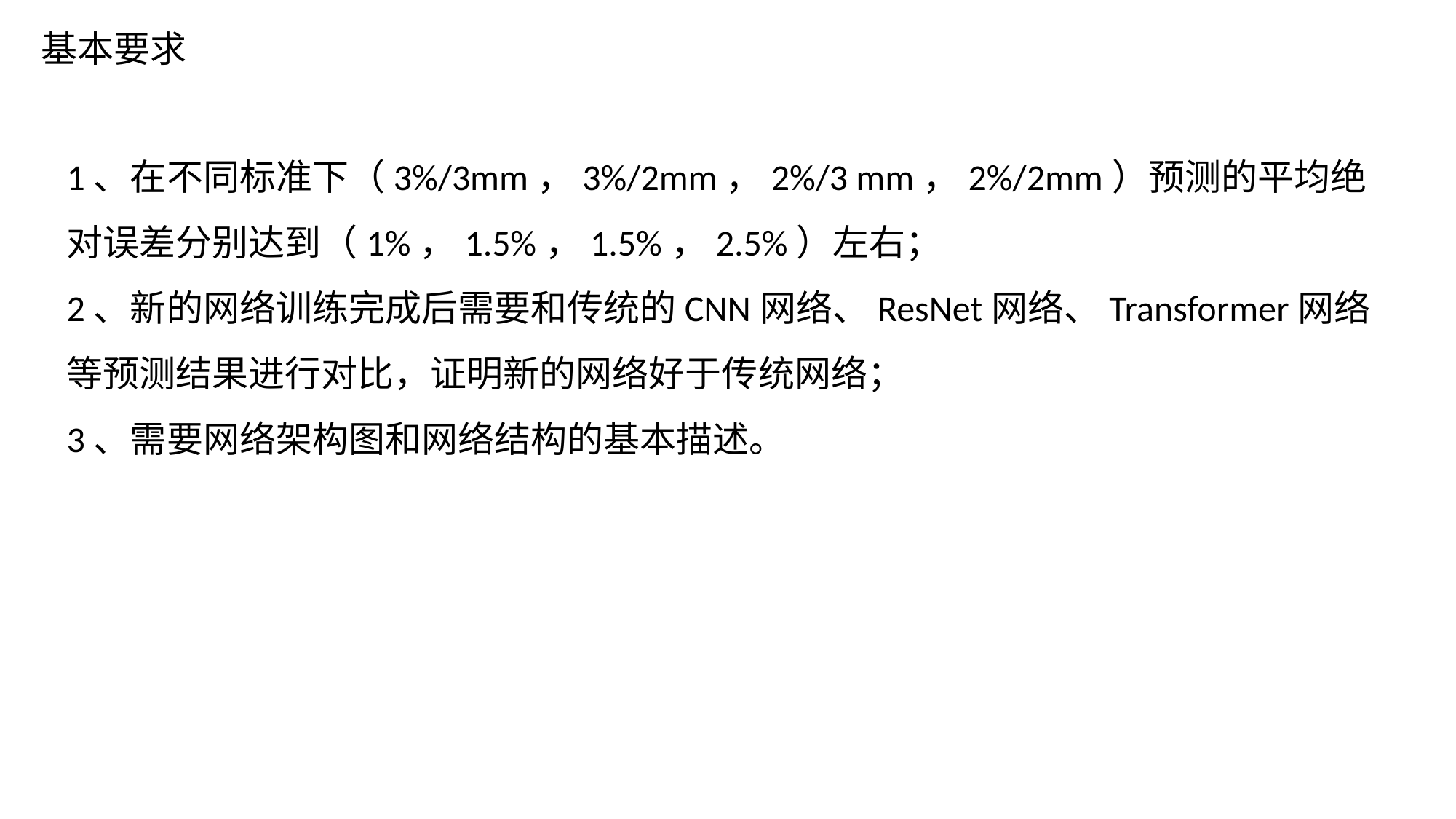

基本要求
1、在不同标准下（3%/3mm，3%/2mm，2%/3 mm，2%/2mm）预测的平均绝对误差分别达到（1%，1.5%，1.5%，2.5%）左右；
2、新的网络训练完成后需要和传统的CNN网络、ResNet网络、Transformer网络等预测结果进行对比，证明新的网络好于传统网络；
3、需要网络架构图和网络结构的基本描述。